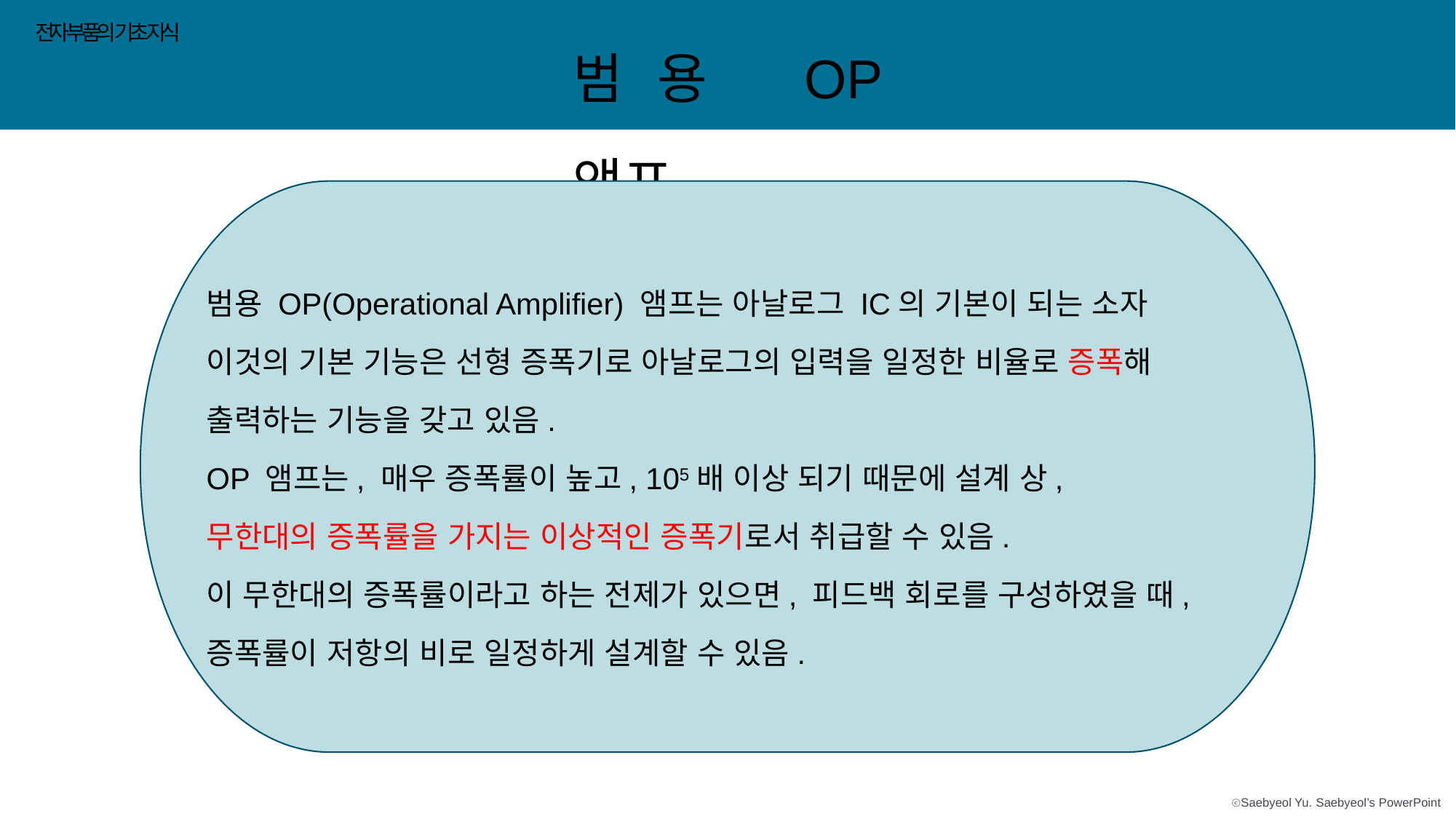

범용 OP 앰프
전자 부품의  기초 지식
범용 OP(Operational Amplifier) 앰프는 아날로그 IC의 기본이 되는 소자
이것의 기본 기능은 선형 증폭기로 아날로그의 입력을 일정한 비율로 증폭해
출력하는 기능을 갖고 있음.
OP 앰프는, 매우 증폭률이 높고, 105배 이상 되기 때문에 설계 상,
무한대의 증폭률을 가지는 이상적인 증폭기로서 취급할 수 있음.
이 무한대의 증폭률이라고 하는 전제가 있으면, 피드백 회로를 구성하였을 때,
증폭률이 저항의 비로 일정하게 설계할 수 있음.